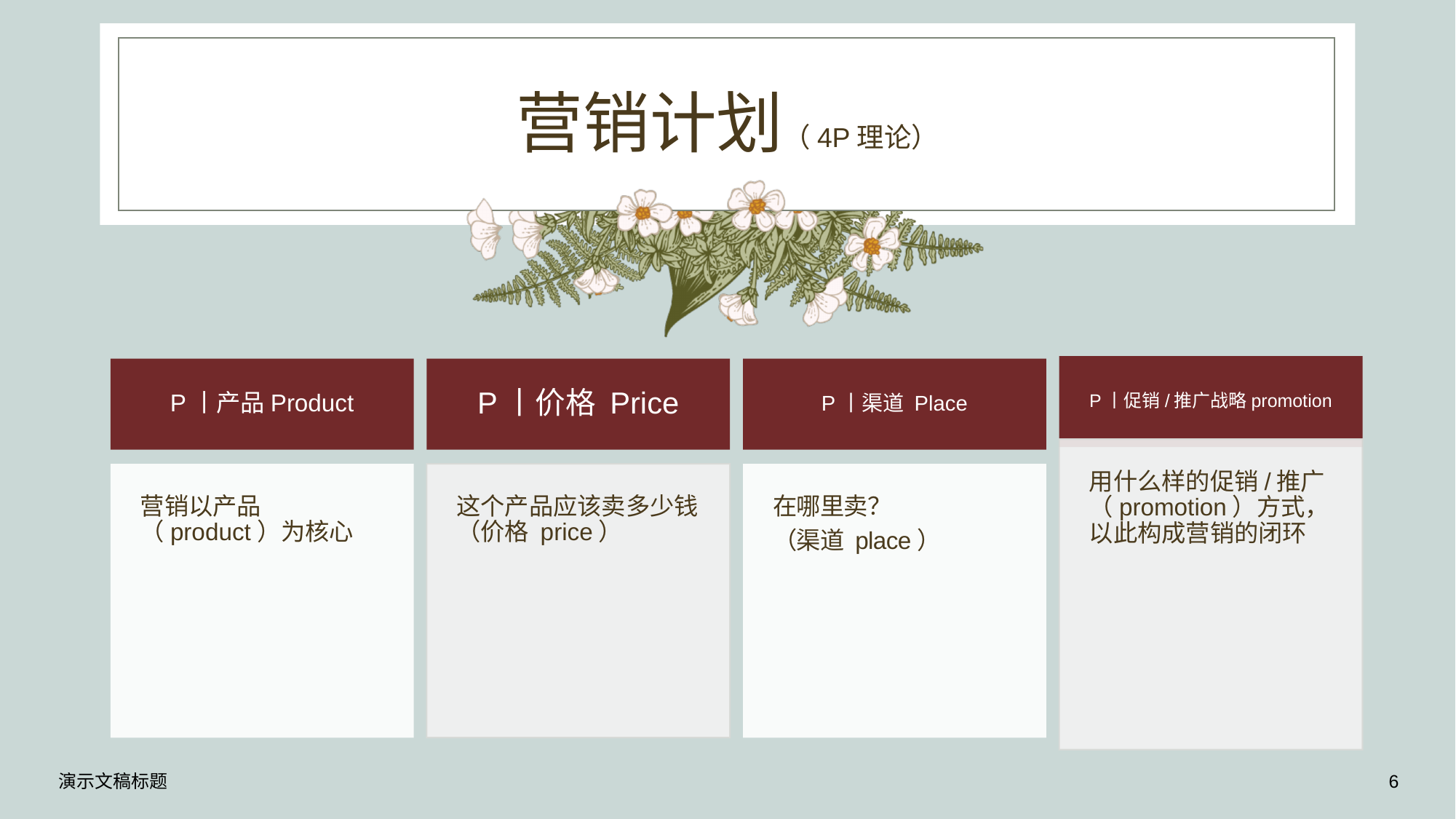

# 营销计划（4P理论）
P丨产品Product
营销以产品（product）为核心
P丨价格 Price
这个产品应该卖多少钱（价格 price）
P丨渠道 Place
在哪里卖？
（渠道 place）
P丨促销/推广战略promotion
用什么样的促销/推广（promotion）方式，以此构成营销的闭环
演示文稿标题
6